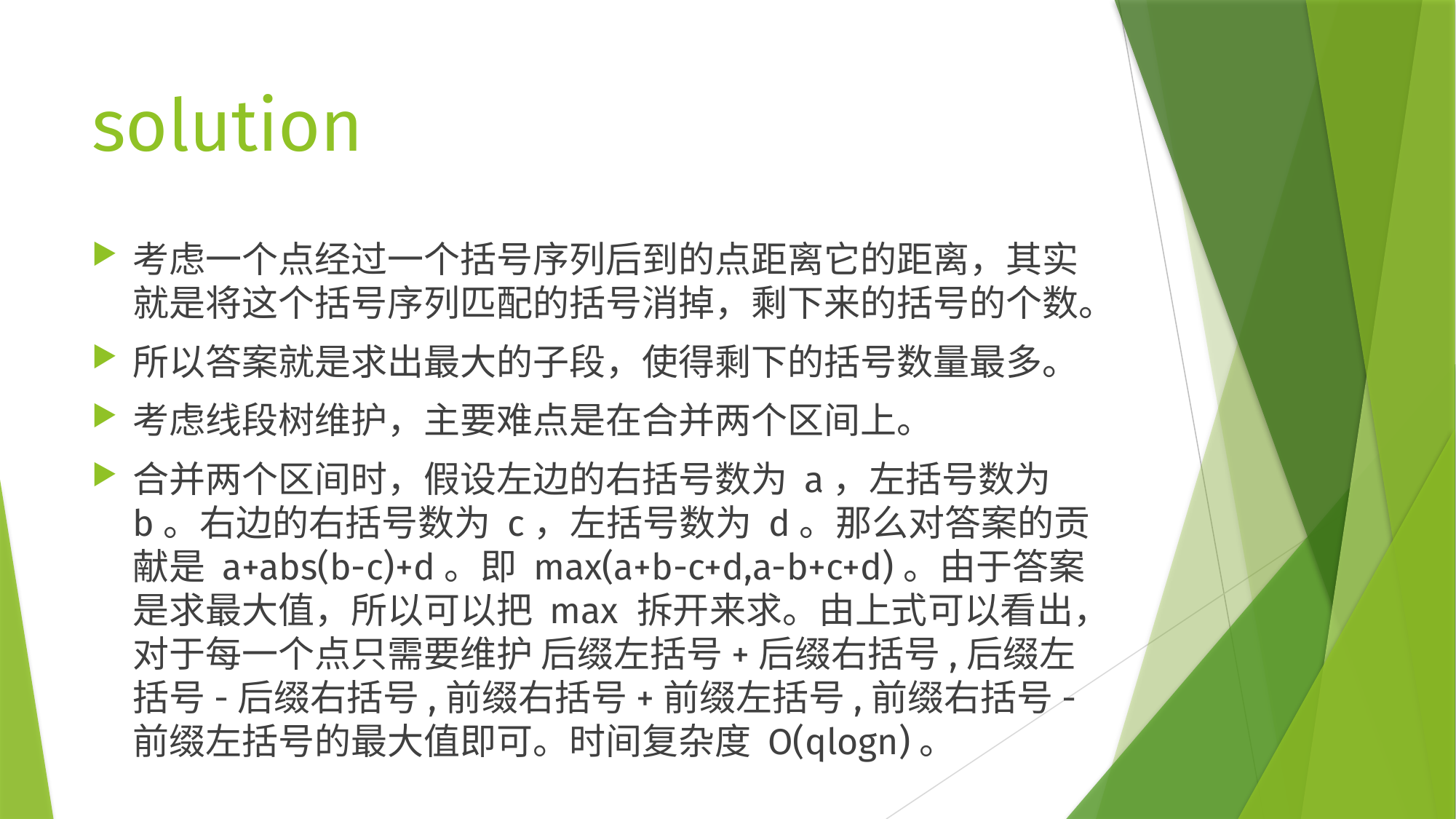

# solution
考虑一个点经过一个括号序列后到的点距离它的距离，其实就是将这个括号序列匹配的括号消掉，剩下来的括号的个数。
所以答案就是求出最大的子段，使得剩下的括号数量最多。
考虑线段树维护，主要难点是在合并两个区间上。
合并两个区间时，假设左边的右括号数为 a，左括号数为 b。右边的右括号数为 c，左括号数为 d。那么对答案的贡献是 a+abs(b-c)+d。即 max(a+b-c+d,a-b+c+d)。由于答案是求最大值，所以可以把 max 拆开来求。由上式可以看出，对于每一个点只需要维护 后缀左括号+后缀右括号,后缀左括号-后缀右括号,前缀右括号+前缀左括号,前缀右括号-前缀左括号的最大值即可。时间复杂度 O(qlogn)。